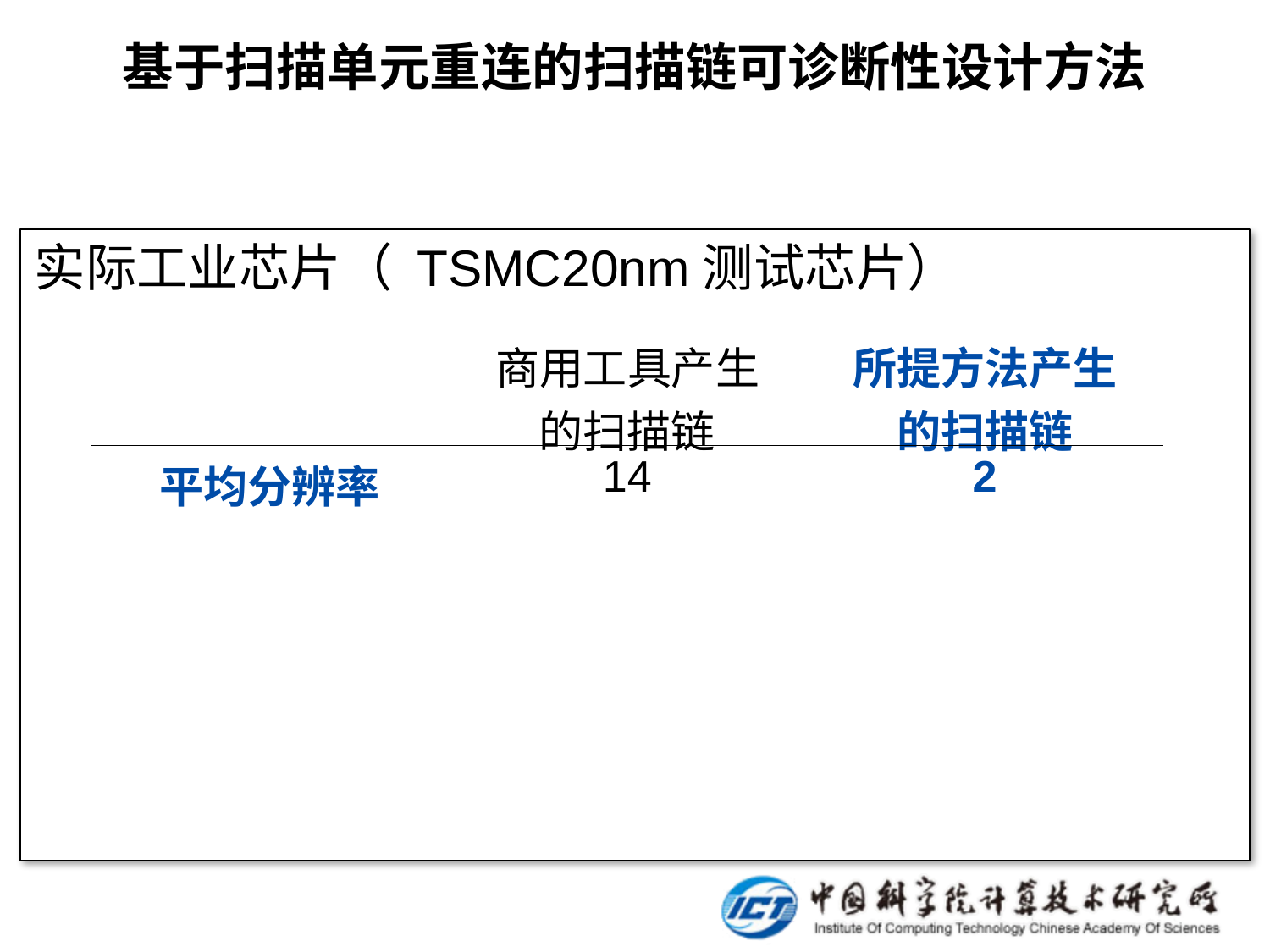

基于扫描单元重连的扫描链可诊断性设计方法
实际工业芯片（ TSMC20nm测试芯片）

|  | 商用工具产生 的扫描链 | 所提方法产生 的扫描链 |
| --- | --- | --- |
| 平均分辨率 | 14 | 2 |